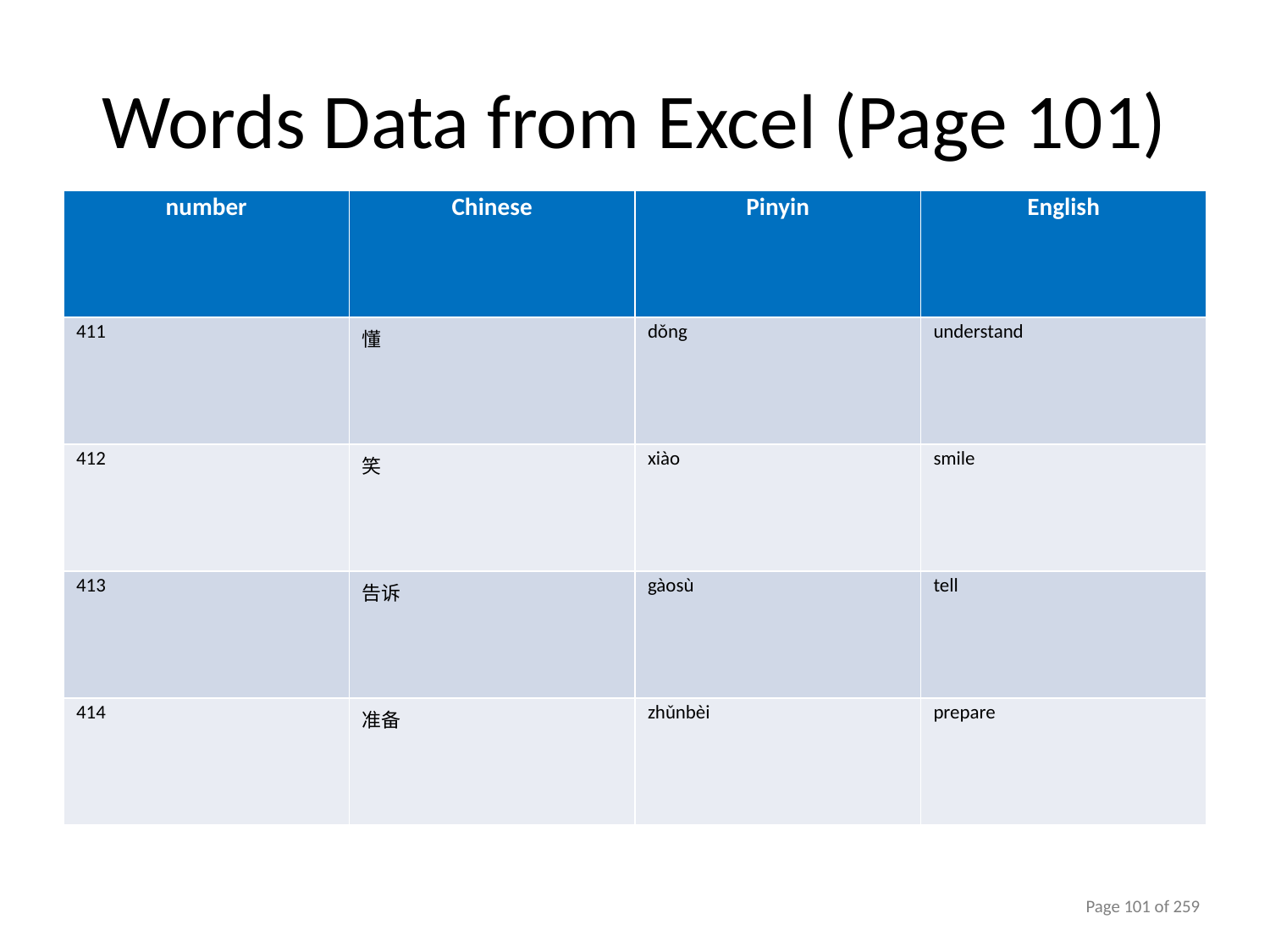

# Words Data from Excel (Page 101)
| number | Chinese | Pinyin | English |
| --- | --- | --- | --- |
| 411 | 懂 | dǒng | understand |
| 412 | 笑 | xiào | smile |
| 413 | 告诉 | gàosù | tell |
| 414 | 准备 | zhǔnbèi | prepare |

Page 101 of 259